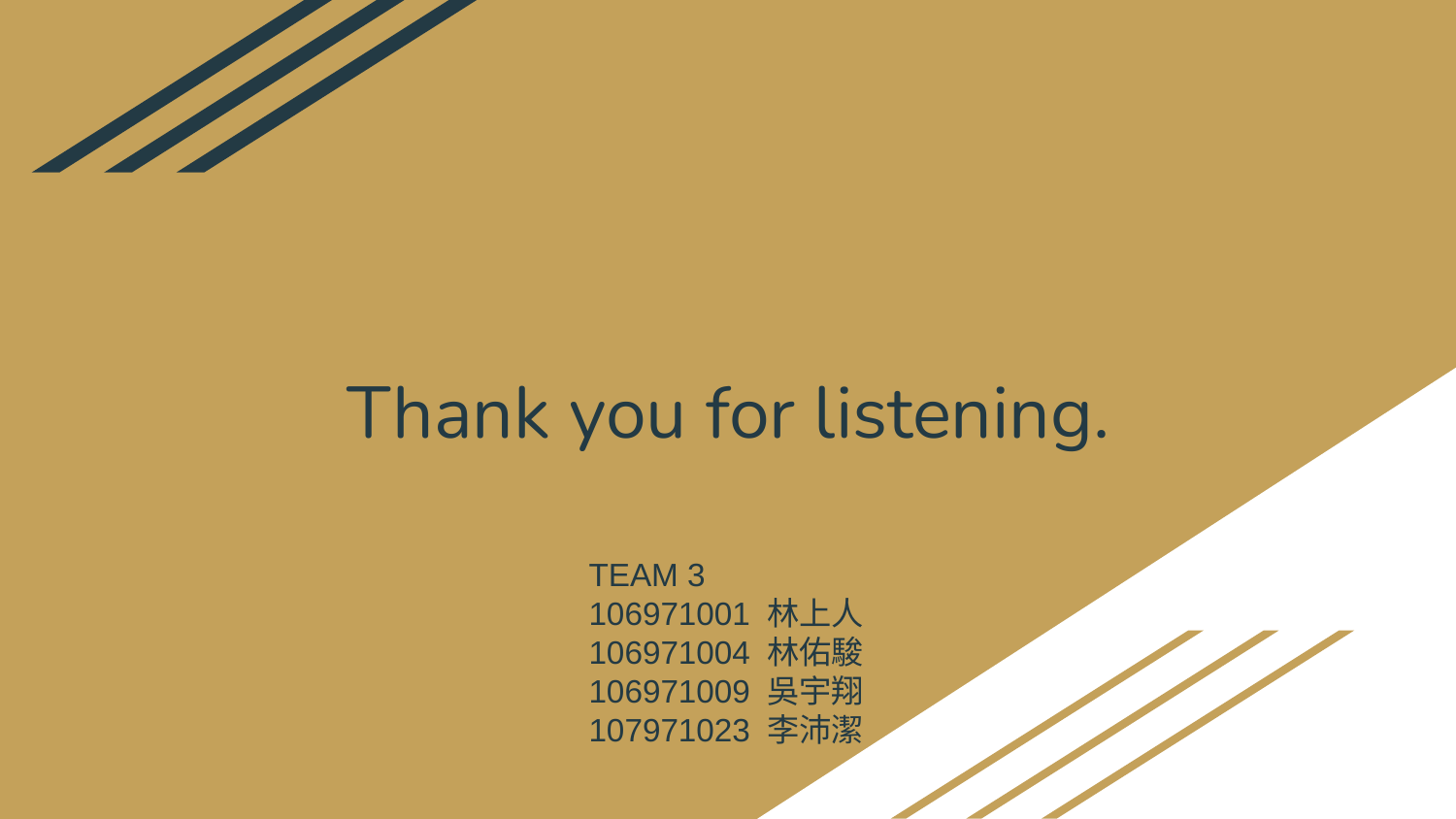

# Thank you for listening.
TEAM 3
106971001 林上人
106971004 林佑駿
106971009 吳宇翔
107971023 李沛潔